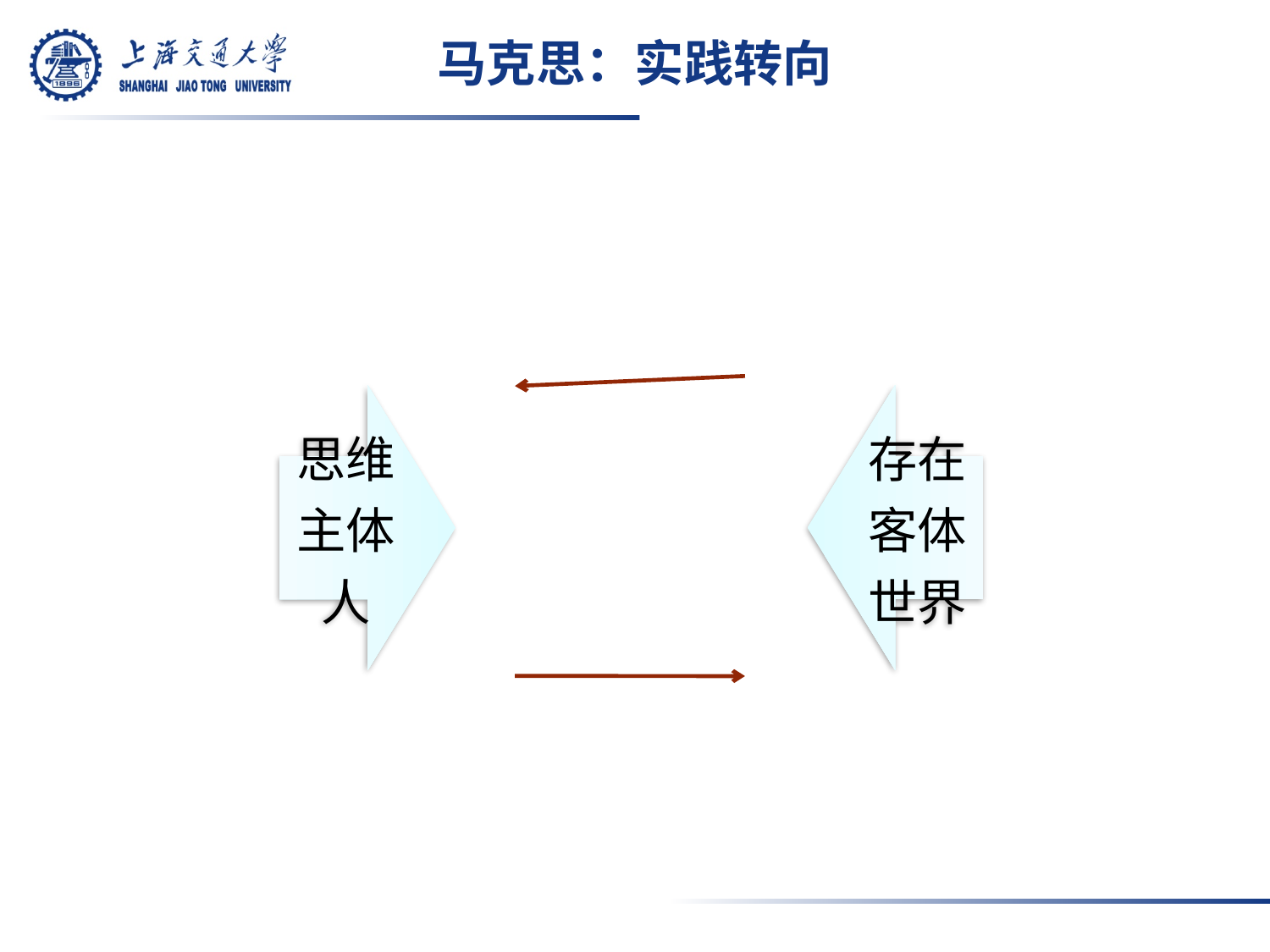

# 马克思：实践转向
思维
主体
人
存在
客体
世界